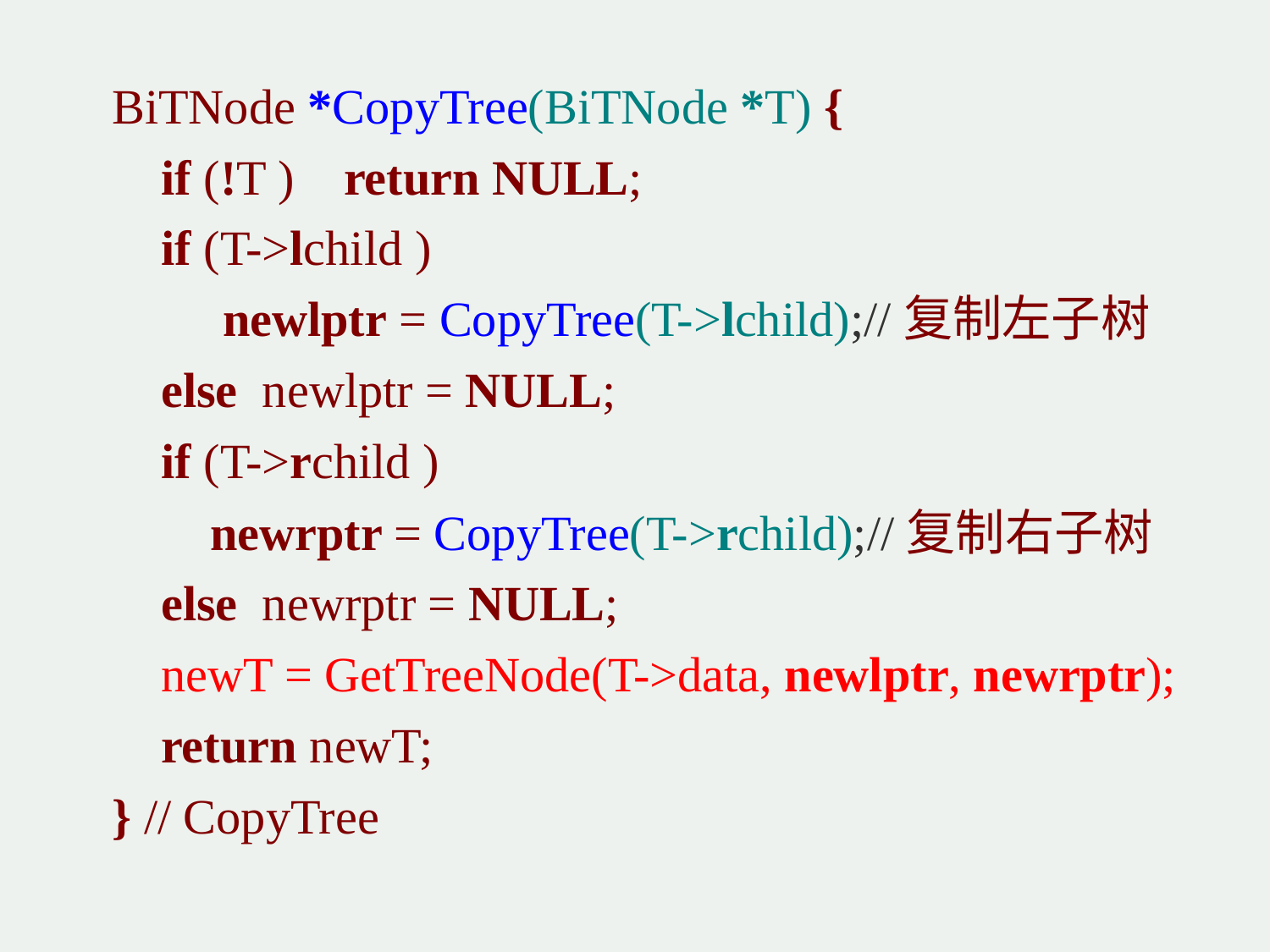

BiTNode *CopyTree(BiTNode *T) {
    if (!T )    return NULL;
    if (T->lchild )
         newlptr = CopyTree(T->lchild);//复制左子树
    else  newlptr = NULL;
    if (T->rchild )
        newrptr = CopyTree(T->rchild);//复制右子树
    else  newrptr = NULL;
    newT = GetTreeNode(T->data, newlptr, newrptr);
    return newT;
} // CopyTree